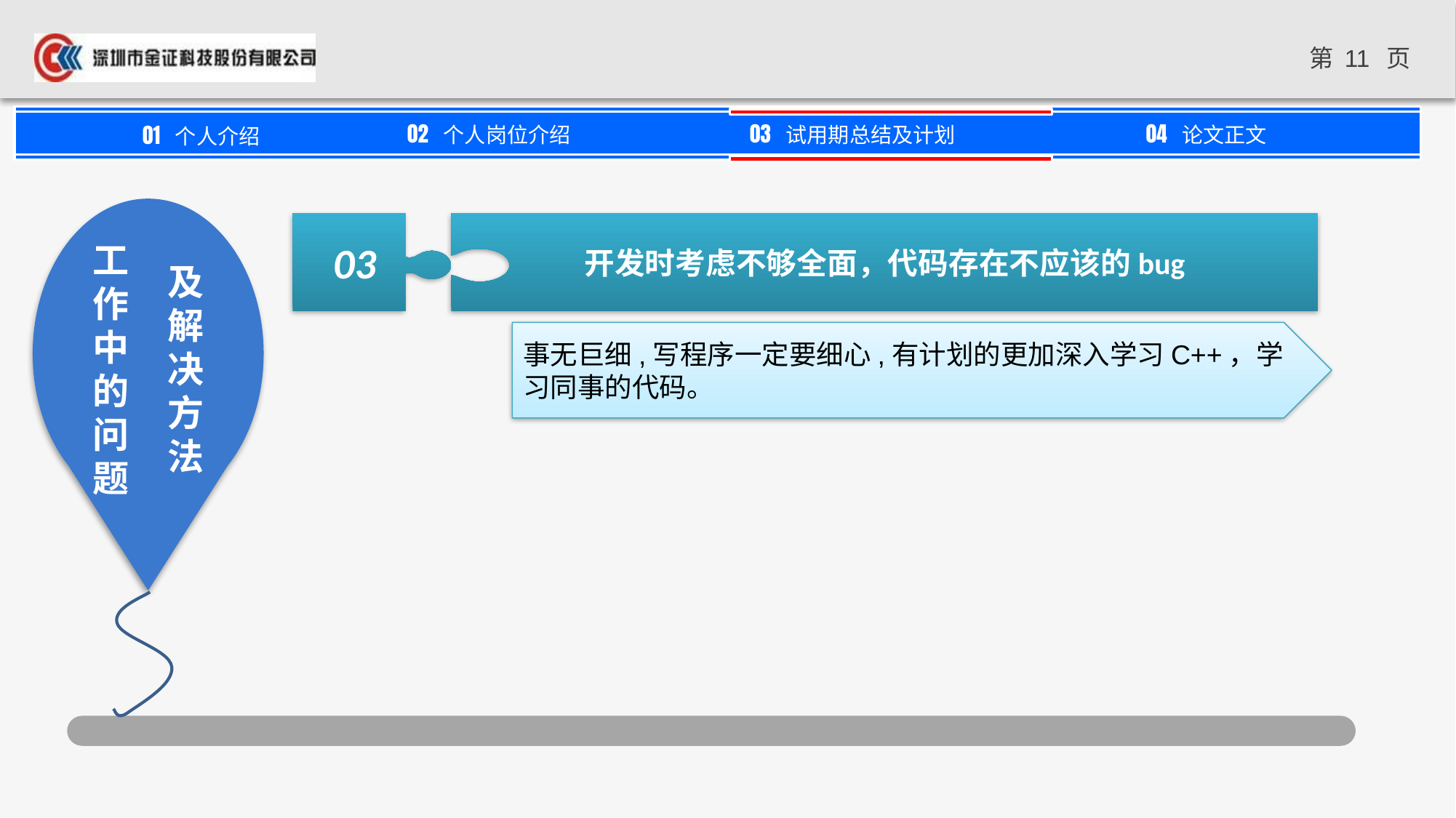

03
开发时考虑不够全面，代码存在不应该的bug
工作中的问题
及解决方法
事无巨细,写程序一定要细心,有计划的更加深入学习C++，学习同事的代码。